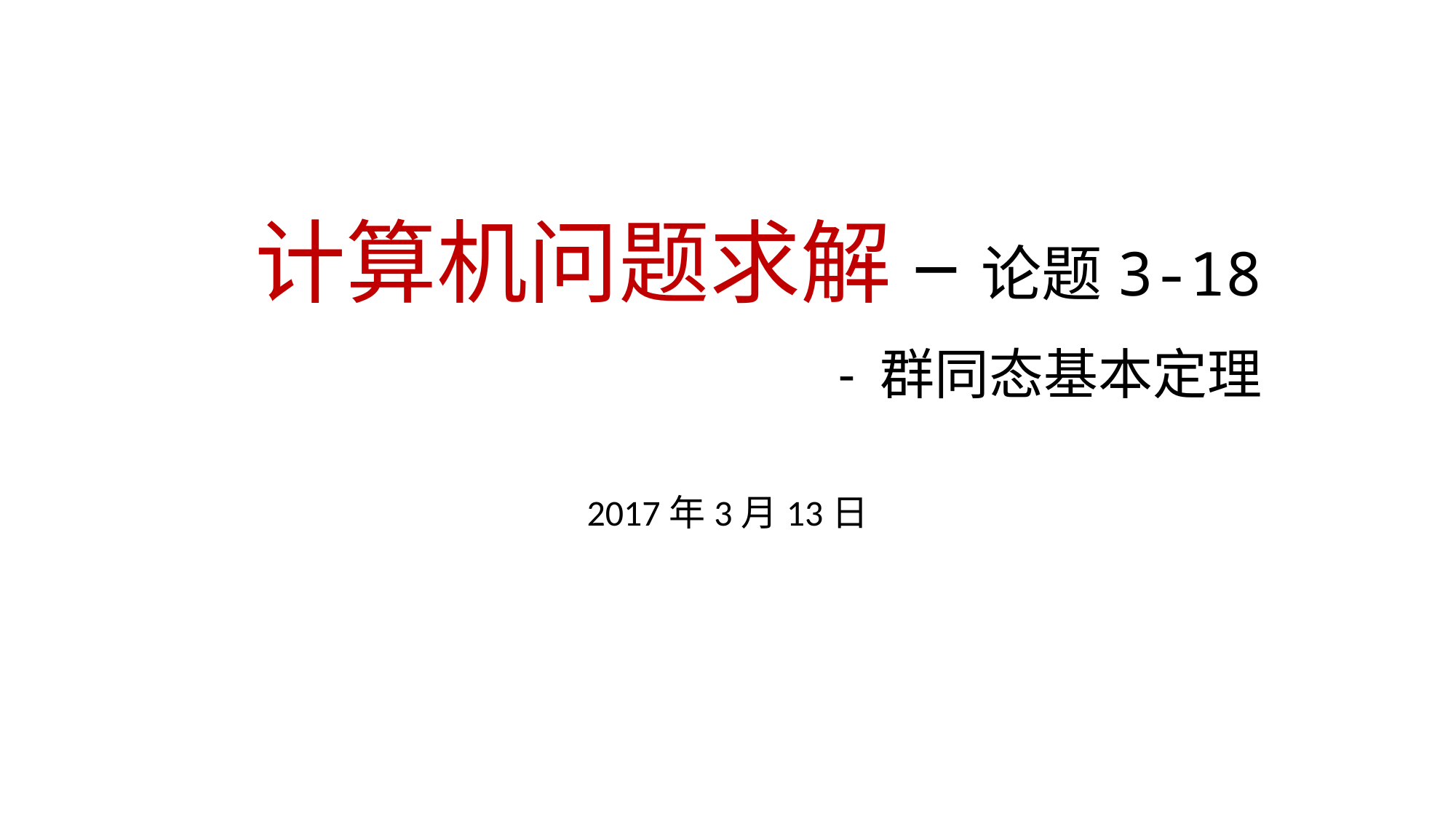

# 计算机问题求解 – 论题3-18 - 群同态基本定理

2017年3月13日